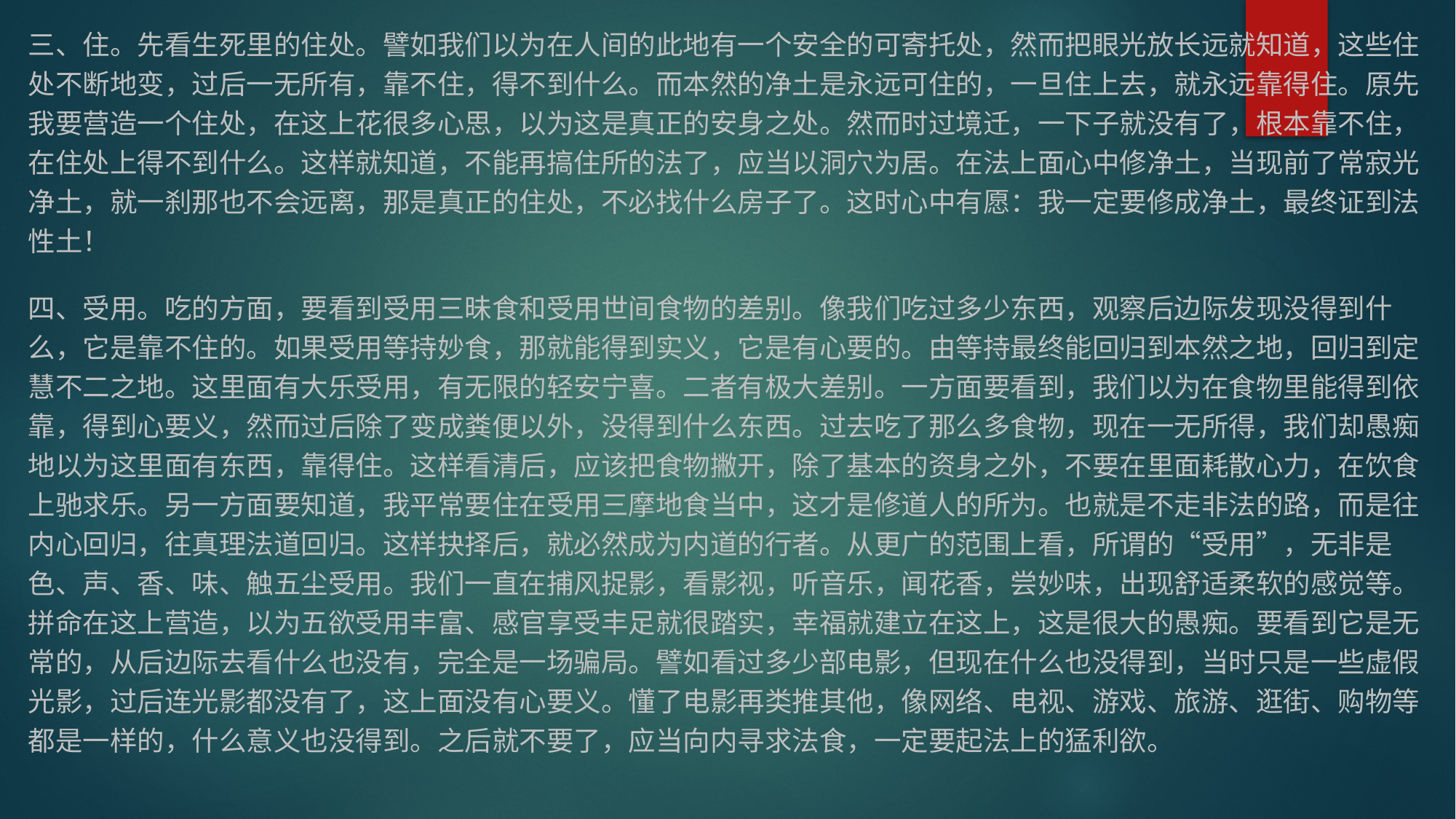

三、住。先看生死里的住处。譬如我们以为在人间的此地有一个安全的可寄托处，然而把眼光放长远就知道，这些住处不断地变，过后一无所有，靠不住，得不到什么。而本然的净土是永远可住的，一旦住上去，就永远靠得住。原先我要营造一个住处，在这上花很多心思，以为这是真正的安身之处。然而时过境迁，一下子就没有了，根本靠不住，在住处上得不到什么。这样就知道，不能再搞住所的法了，应当以洞穴为居。在法上面心中修净土，当现前了常寂光净土，就一刹那也不会远离，那是真正的住处，不必找什么房子了。这时心中有愿：我一定要修成净土，最终证到法性土！
四、受用。吃的方面，要看到受用三昧食和受用世间食物的差别。像我们吃过多少东西，观察后边际发现没得到什么，它是靠不住的。如果受用等持妙食，那就能得到实义，它是有心要的。由等持最终能回归到本然之地，回归到定慧不二之地。这里面有大乐受用，有无限的轻安宁喜。二者有极大差别。一方面要看到，我们以为在食物里能得到依靠，得到心要义，然而过后除了变成粪便以外，没得到什么东西。过去吃了那么多食物，现在一无所得，我们却愚痴地以为这里面有东西，靠得住。这样看清后，应该把食物撇开，除了基本的资身之外，不要在里面耗散心力，在饮食上驰求乐。另一方面要知道，我平常要住在受用三摩地食当中，这才是修道人的所为。也就是不走非法的路，而是往内心回归，往真理法道回归。这样抉择后，就必然成为内道的行者。从更广的范围上看，所谓的“受用”，无非是色、声、香、味、触五尘受用。我们一直在捕风捉影，看影视，听音乐，闻花香，尝妙味，出现舒适柔软的感觉等。拼命在这上营造，以为五欲受用丰富、感官享受丰足就很踏实，幸福就建立在这上，这是很大的愚痴。要看到它是无常的，从后边际去看什么也没有，完全是一场骗局。譬如看过多少部电影，但现在什么也没得到，当时只是一些虚假光影，过后连光影都没有了，这上面没有心要义。懂了电影再类推其他，像网络、电视、游戏、旅游、逛街、购物等都是一样的，什么意义也没得到。之后就不要了，应当向内寻求法食，一定要起法上的猛利欲。